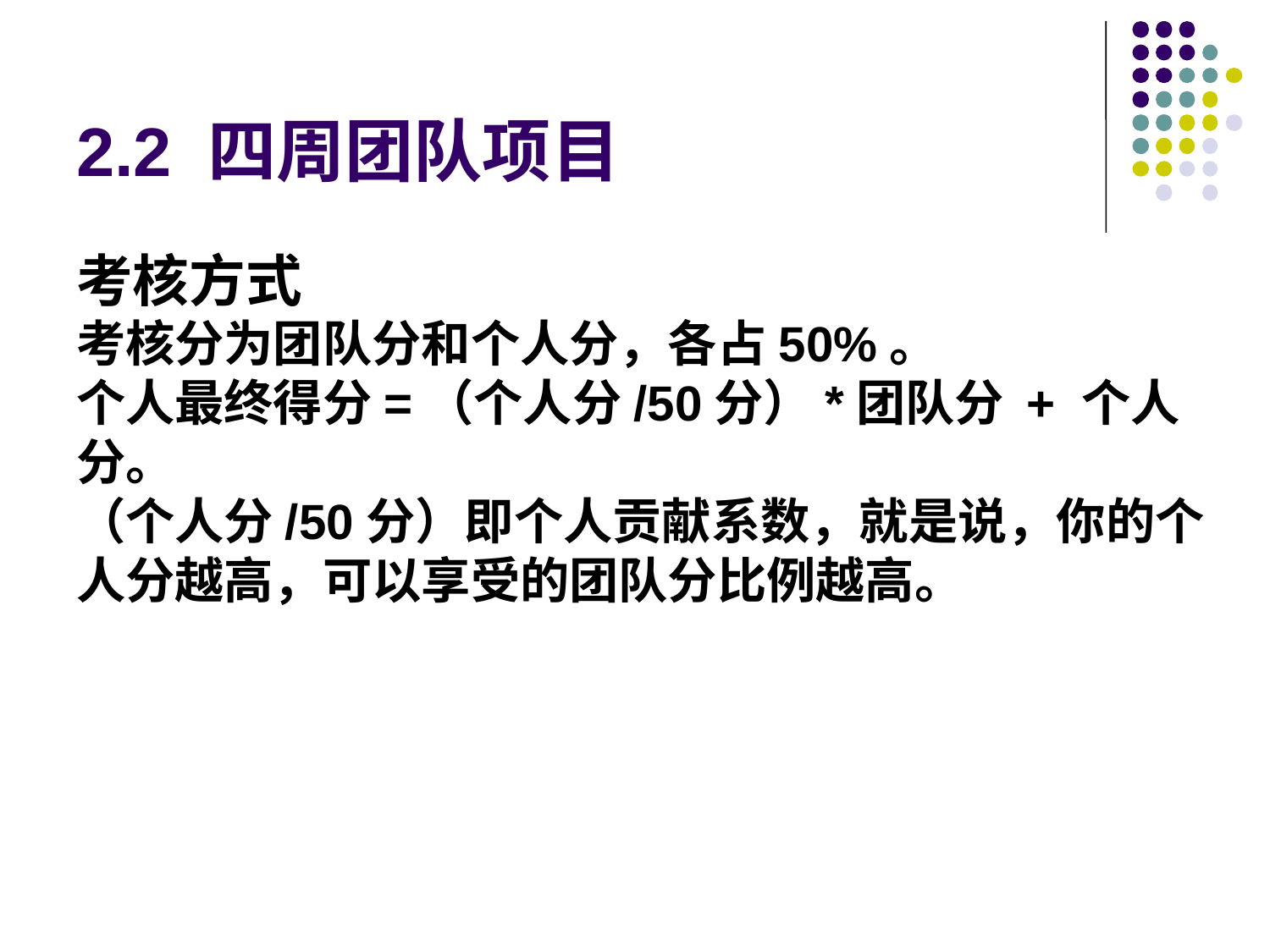

# 2.2 四周团队项目
考核方式
考核分为团队分和个人分，各占50%。
个人最终得分=（个人分/50分）*团队分 + 个人分。
（个人分/50分）即个人贡献系数，就是说，你的个人分越高，可以享受的团队分比例越高。